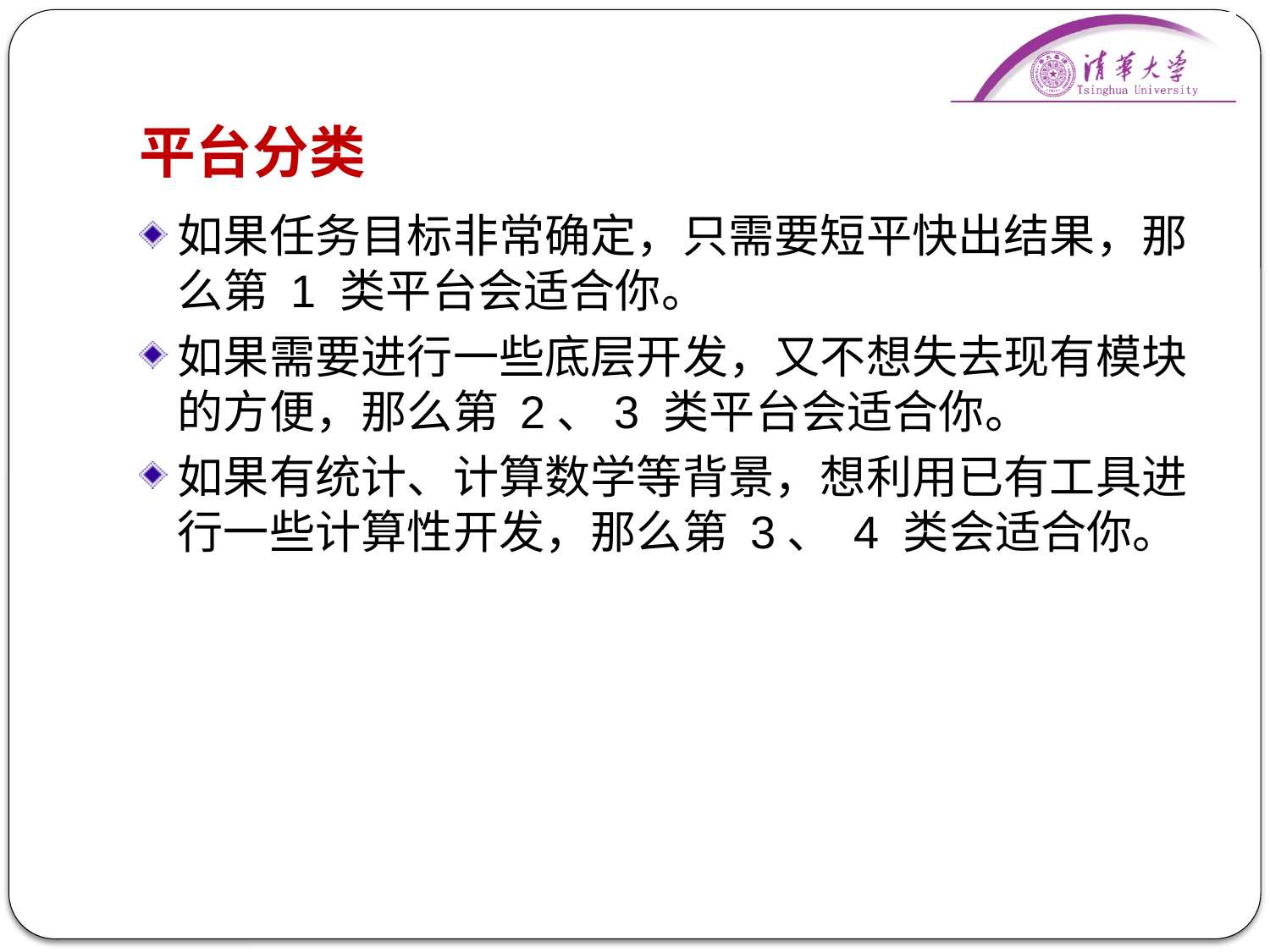

# 平台分类
如果任务目标非常确定，只需要短平快出结果，那么第 1 类平台会适合你。
如果需要进行一些底层开发，又不想失去现有模块的方便，那么第 2、3 类平台会适合你。
如果有统计、计算数学等背景，想利用已有工具进行一些计算性开发，那么第 3、 4 类会适合你。